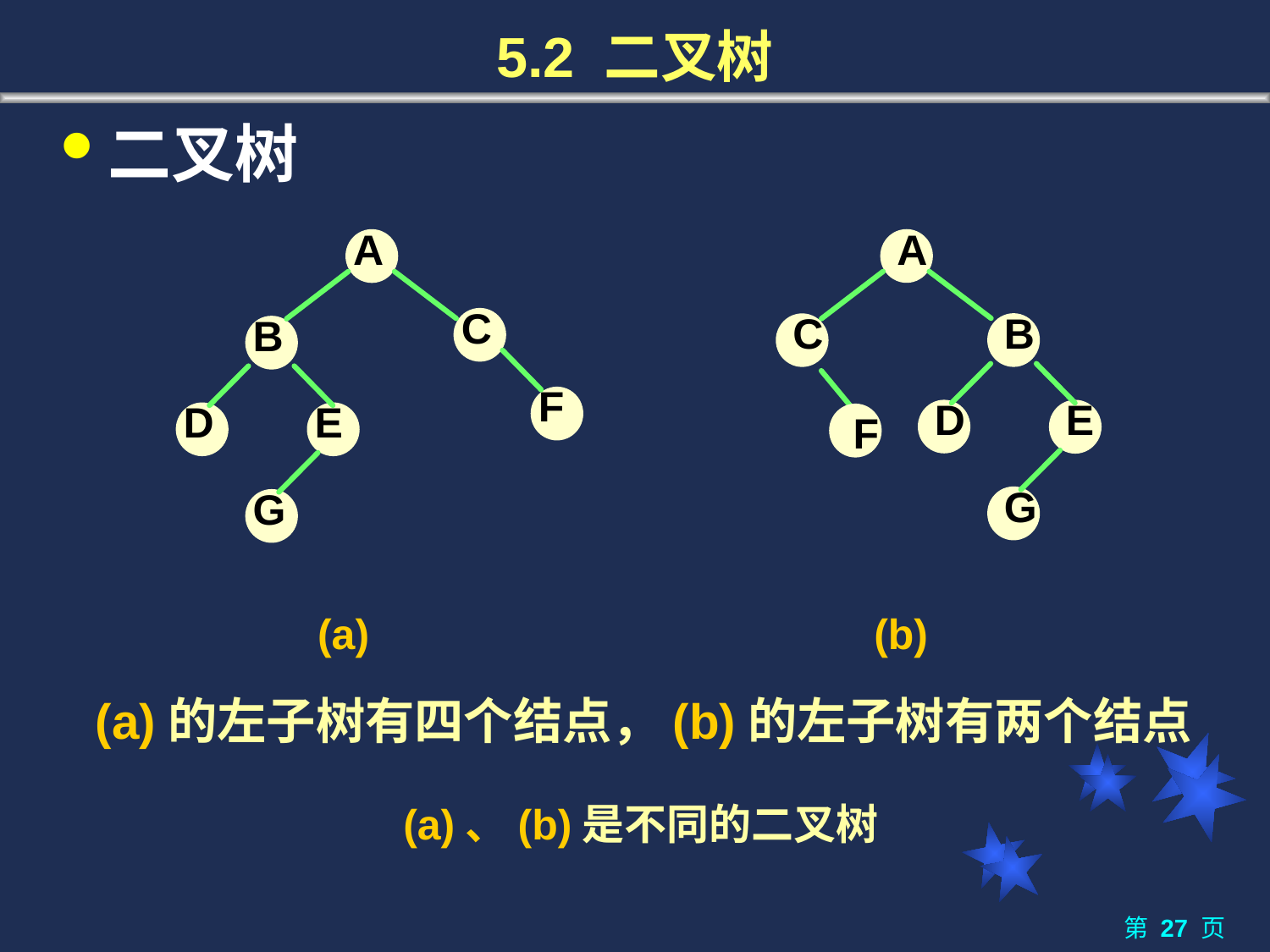

# 5.2 二叉树
二叉树
 A

 C

 B

 F

 D

 E

 G

 A

 C

 B

 D

 E

 G

 F

(a)
(b)
 (a)的左子树有四个结点，(b)的左子树有两个结点
(a)、(b)是不同的二叉树
第 27 页